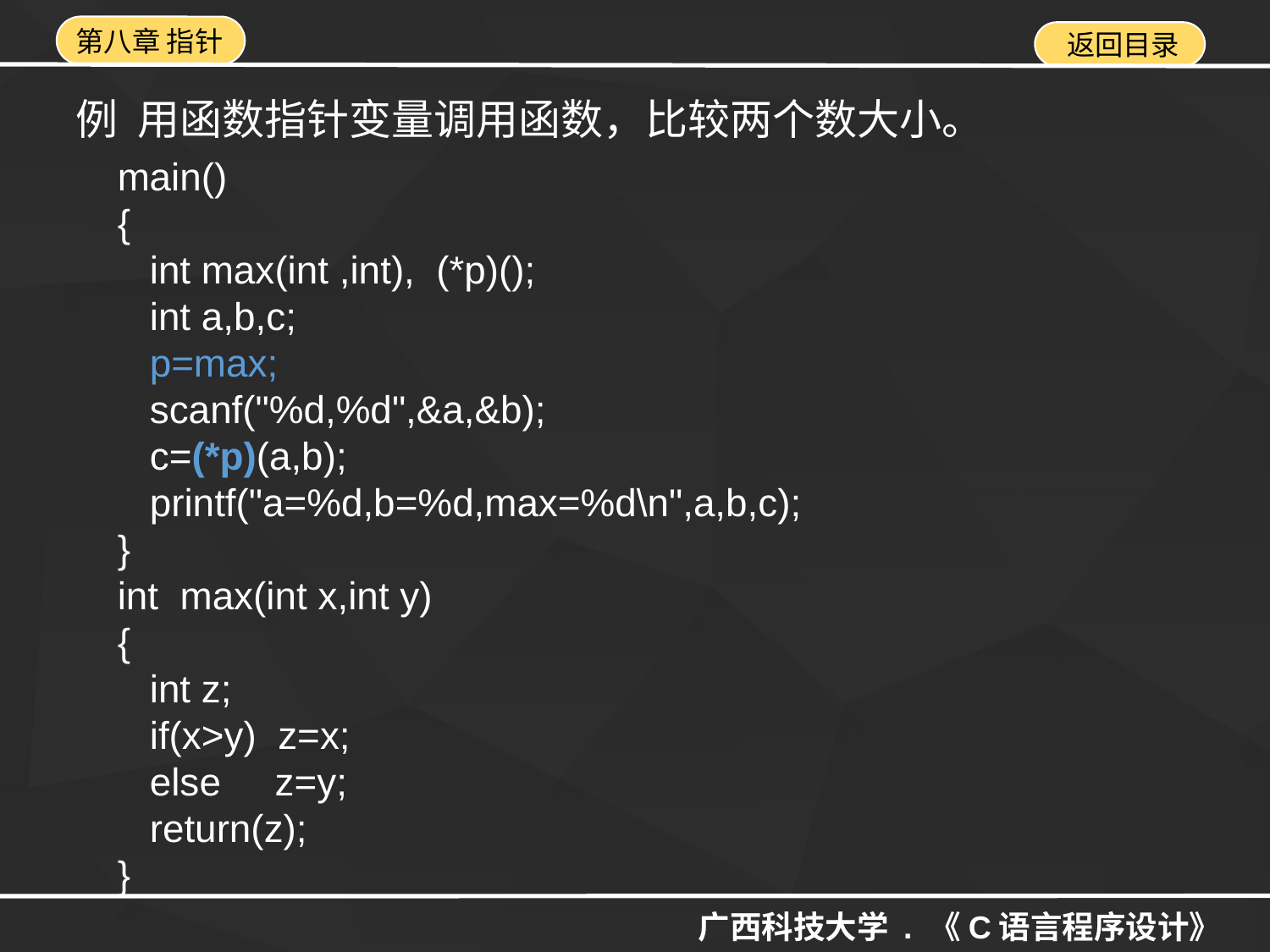

例  用函数指针变量调用函数，比较两个数大小。
main()
{
   int max(int ,int),  (*p)();
   int a,b,c;
   p=max;
   scanf("%d,%d",&a,&b);
   c=(*p)(a,b);
   printf("a=%d,b=%d,max=%d\n",a,b,c);
}
int  max(int x,int y)
{
   int z;
   if(x>y)  z=x;
   else     z=y;
   return(z);
}